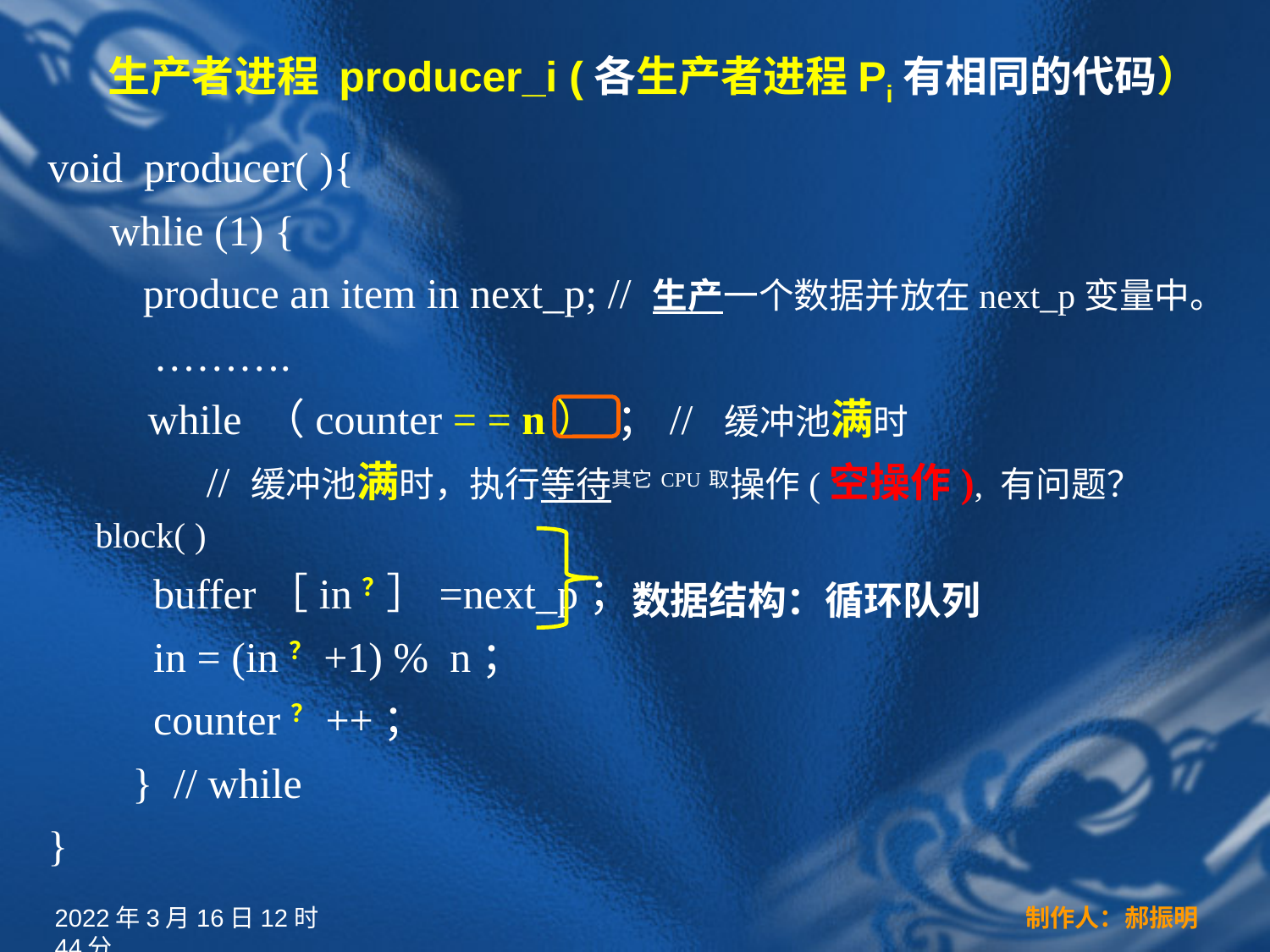

# 生产者进程 producer_i (各生产者进程Pi有相同的代码）
void  producer( ){
　 whlie (1) {
         produce an item in next_p; // 生产一个数据并放在next_p变量中。
          ……….
　     while （counter = = n）  ；//  缓冲池满时
               // 缓冲池满时，执行等待其它CPU取操作(空操作), 有问题？block( )
          buffer［in？］=next_p；
          in = (in？+1) %  n；
          counter？++；
        }  // while
}

数据结构：循环队列
2022年3月16日12时44分
制作人：郝振明